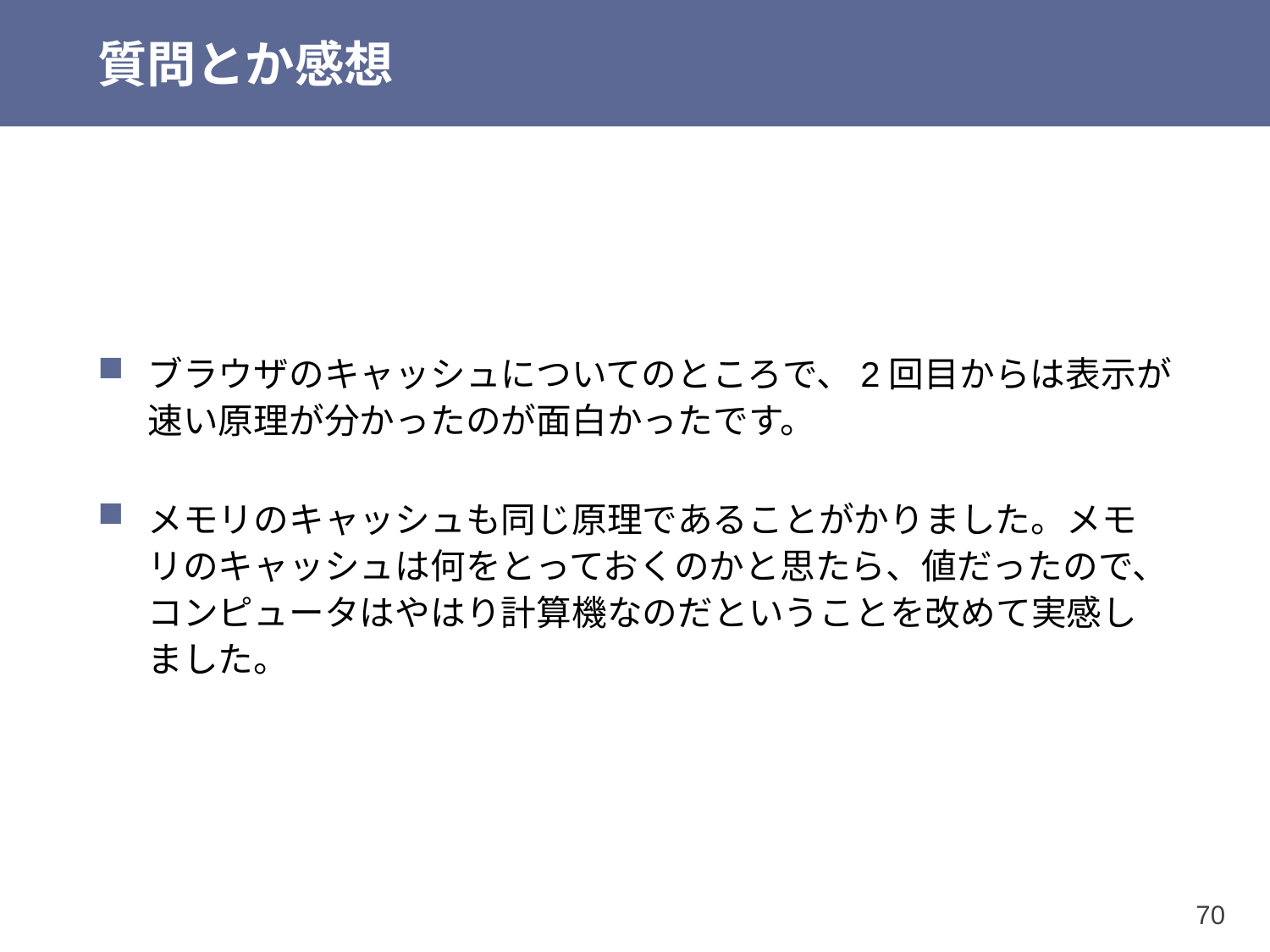

# 質問とか感想
ブラウザのキャッシュについてのところで、2回目からは表示が速い原理が分かったのが面白かったです。
メモリのキャッシュも同じ原理であることがかりました。メモリのキャッシュは何をとっておくのかと思たら、値だったので、コンピュータはやはり計算機なのだということを改めて実感しました。